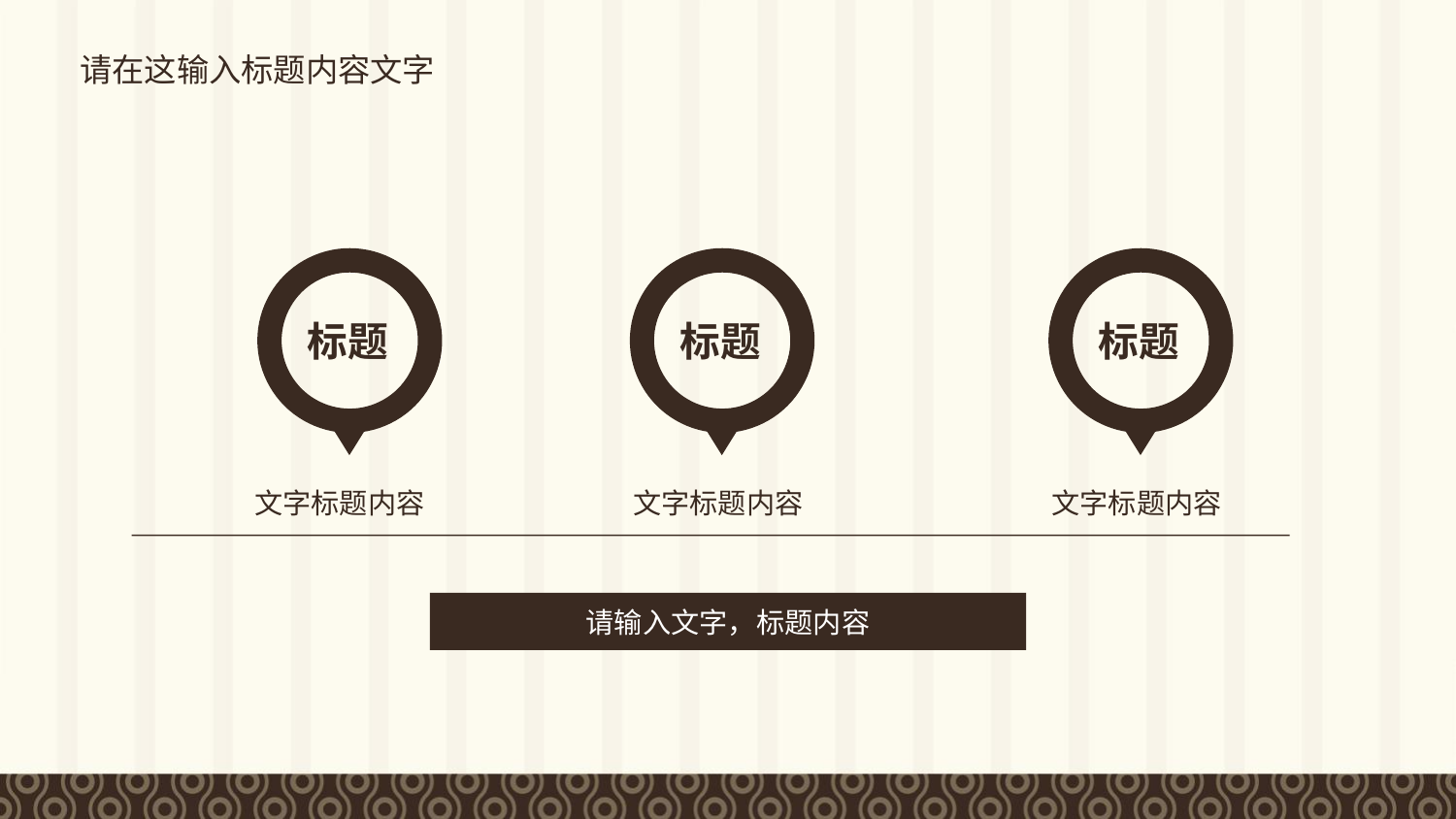

请在这输入标题内容文字
标题

标题

标题

       文字标题内容
        文字标题内容
        文字标题内容

请输入文字，标题内容